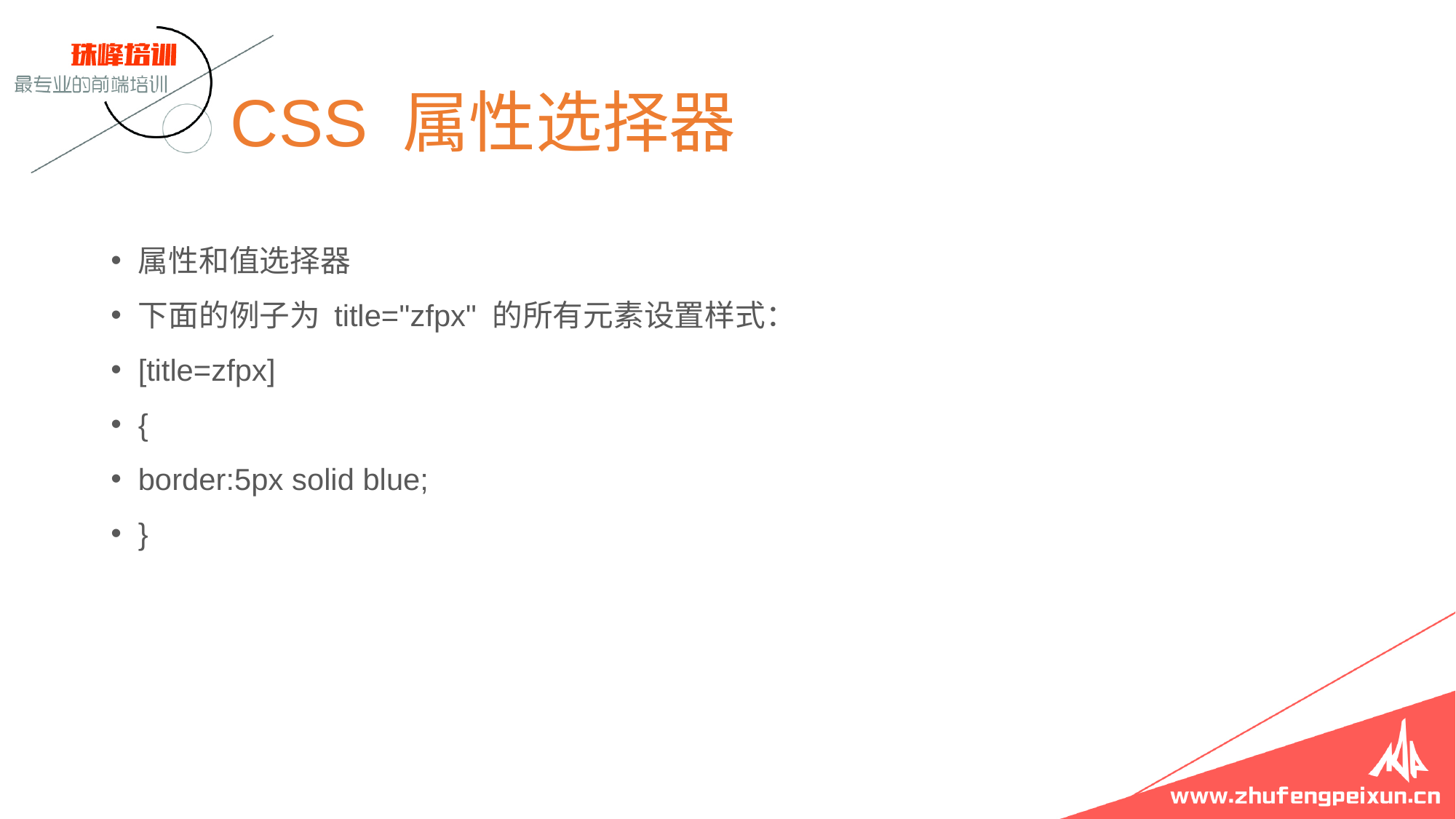

# CSS 属性选择器
属性和值选择器
下面的例子为 title="zfpx" 的所有元素设置样式：
[title=zfpx]
{
border:5px solid blue;
}